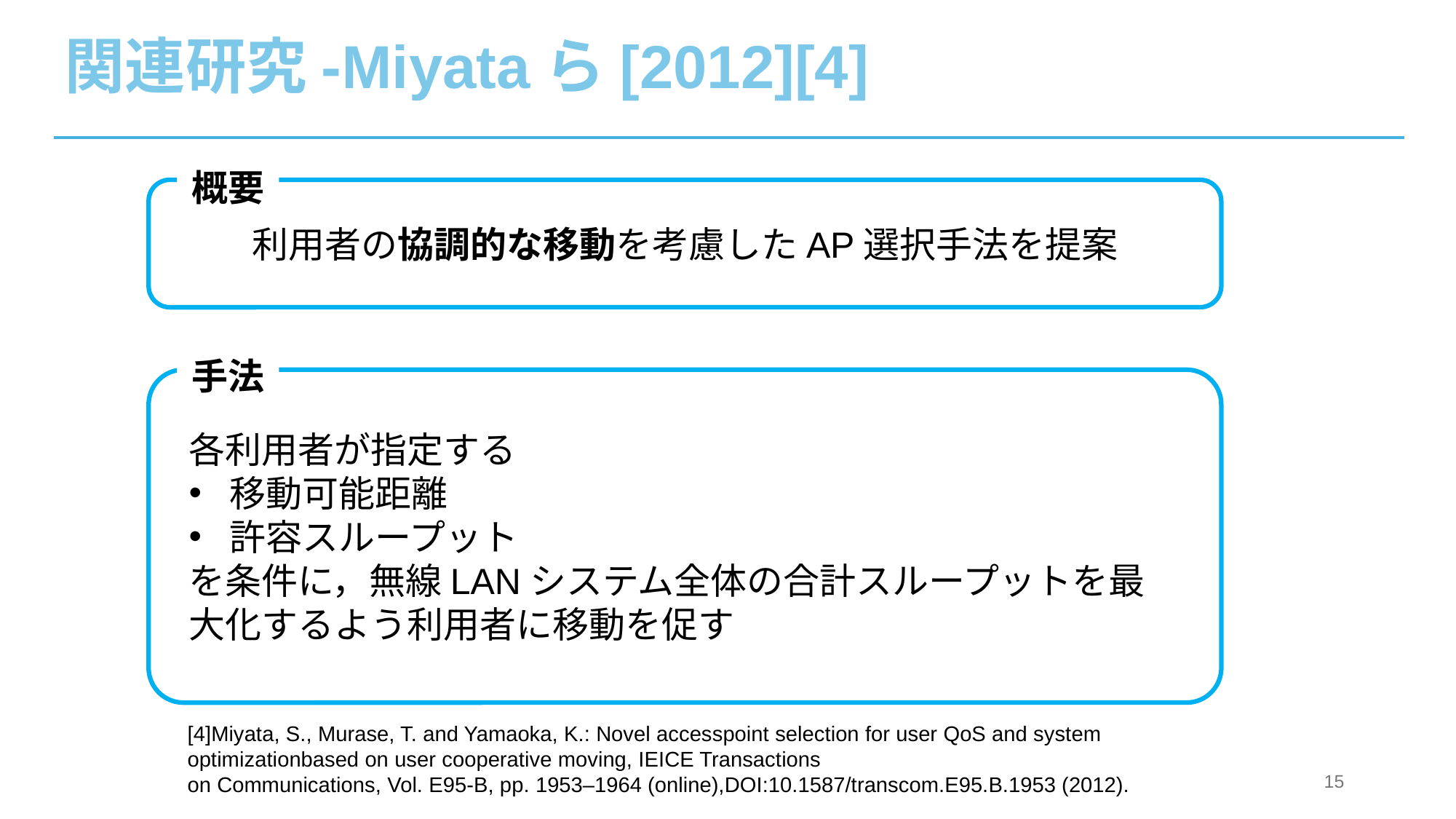

# 関連研究-Miyataら[2012][4]
概要
利用者の協調的な移動を考慮したAP選択手法を提案
手法
各利用者が指定する
移動可能距離
許容スループット
を条件に，無線LANシステム全体の合計スループットを最大化するよう利用者に移動を促す
[4]Miyata, S., Murase, T. and Yamaoka, K.: Novel accesspoint selection for user QoS and system optimizationbased on user cooperative moving, IEICE Transactions
on Communications, Vol. E95-B, pp. 1953–1964 (online),DOI:10.1587/transcom.E95.B.1953 (2012).
15
Miyataさん
そもそもユーザにどんなことをさせたいか？
Miyata—dthを積極的に使う
上川
dthを消極的なものとして